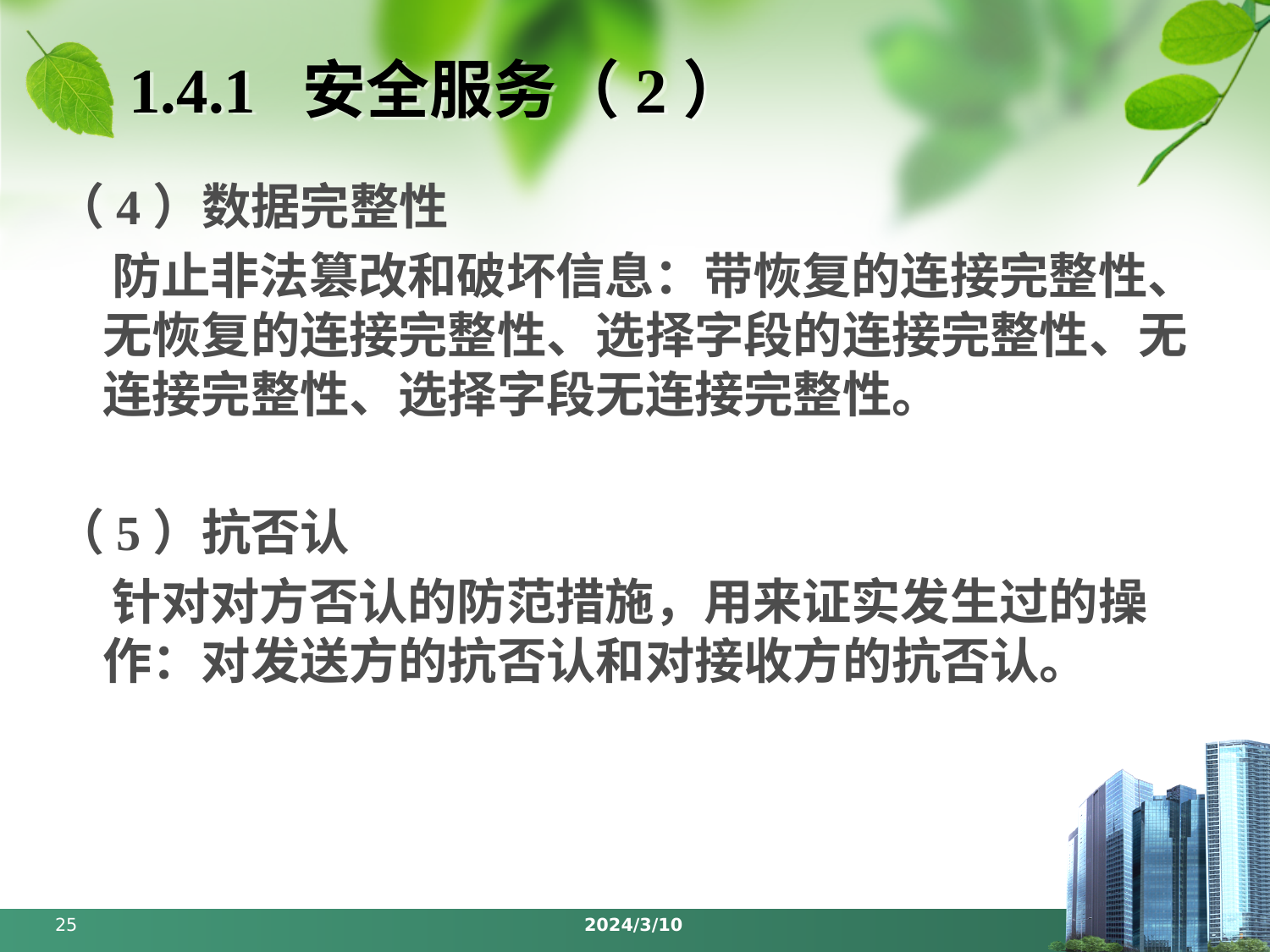

# 1.4.1  安全服务（2）
（4）数据完整性
    防止非法篡改和破坏信息：带恢复的连接完整性、无恢复的连接完整性、选择字段的连接完整性、无连接完整性、选择字段无连接完整性。

（5）抗否认
    针对对方否认的防范措施，用来证实发生过的操作：对发送方的抗否认和对接收方的抗否认。
25
2024/3/10